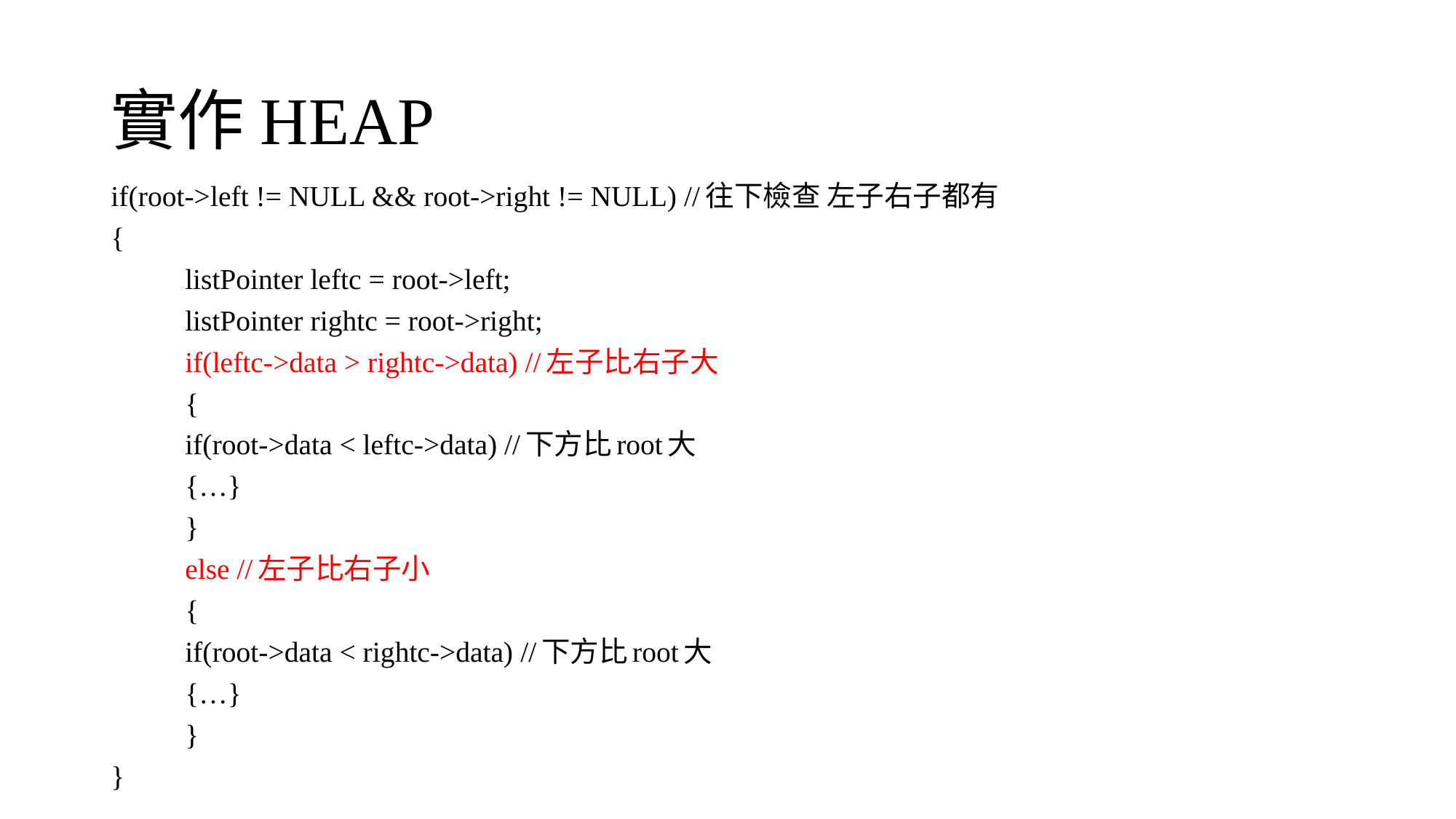

# 實作HEAP
if(root->left != NULL && root->right != NULL) //往下檢查 左子右子都有
{
	listPointer leftc = root->left;
	listPointer rightc = root->right;
	if(leftc->data > rightc->data) //左子比右子大
	{
		if(root->data < leftc->data) //下方比root大
		{…}
	}
	else //左子比右子小
	{
		if(root->data < rightc->data) //下方比root大
		{…}
	}
}